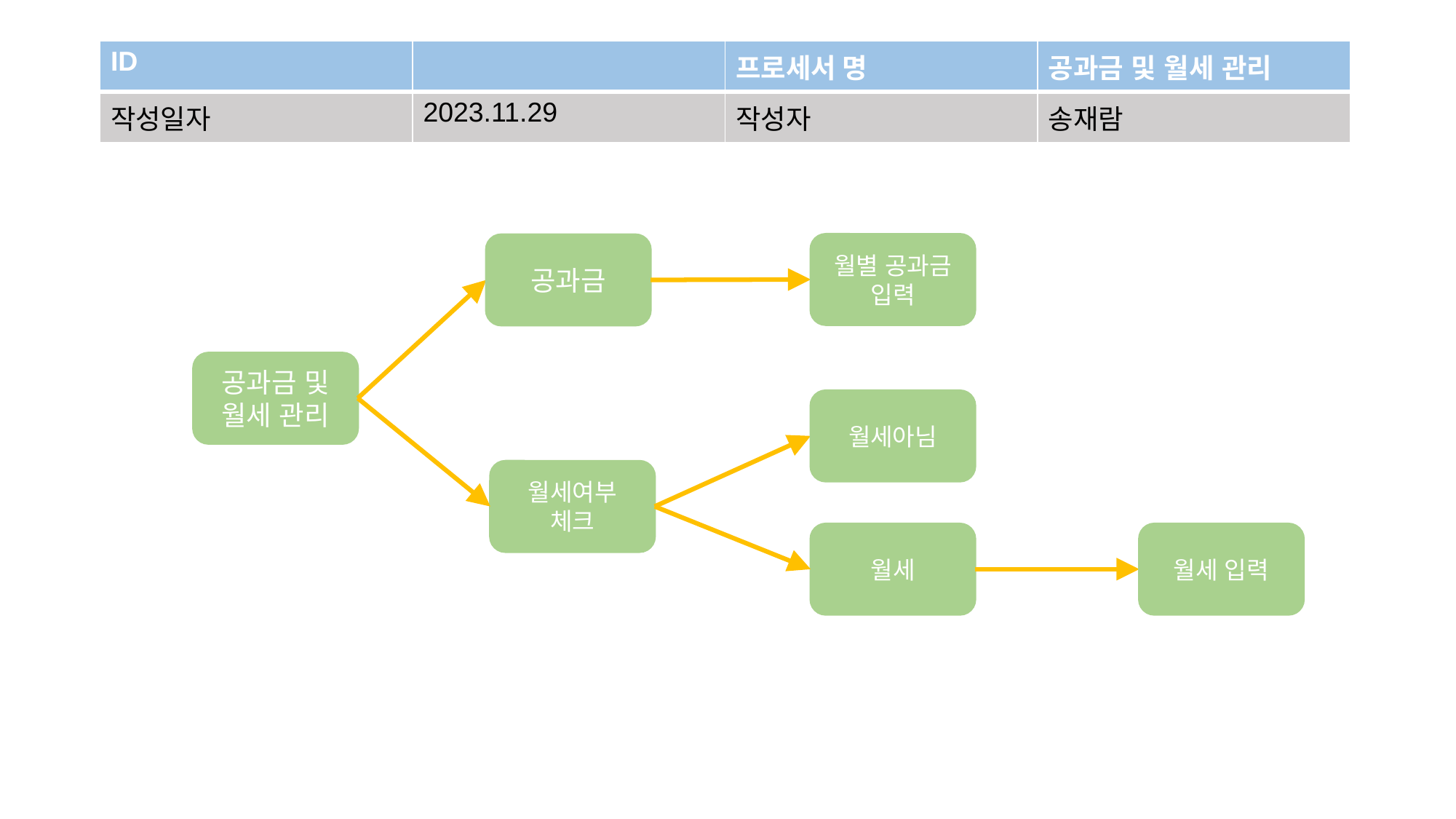

| ID |  | 프로세서 명 | 공과금 및 월세 관리 |
| --- | --- | --- | --- |
| 작성일자 | 2023.11.29 | 작성자 | 송재람 |
월별 공과금 입력
공과금
공과금 및
월세 관리
월세아님
월세여부
체크
월세
월세 입력